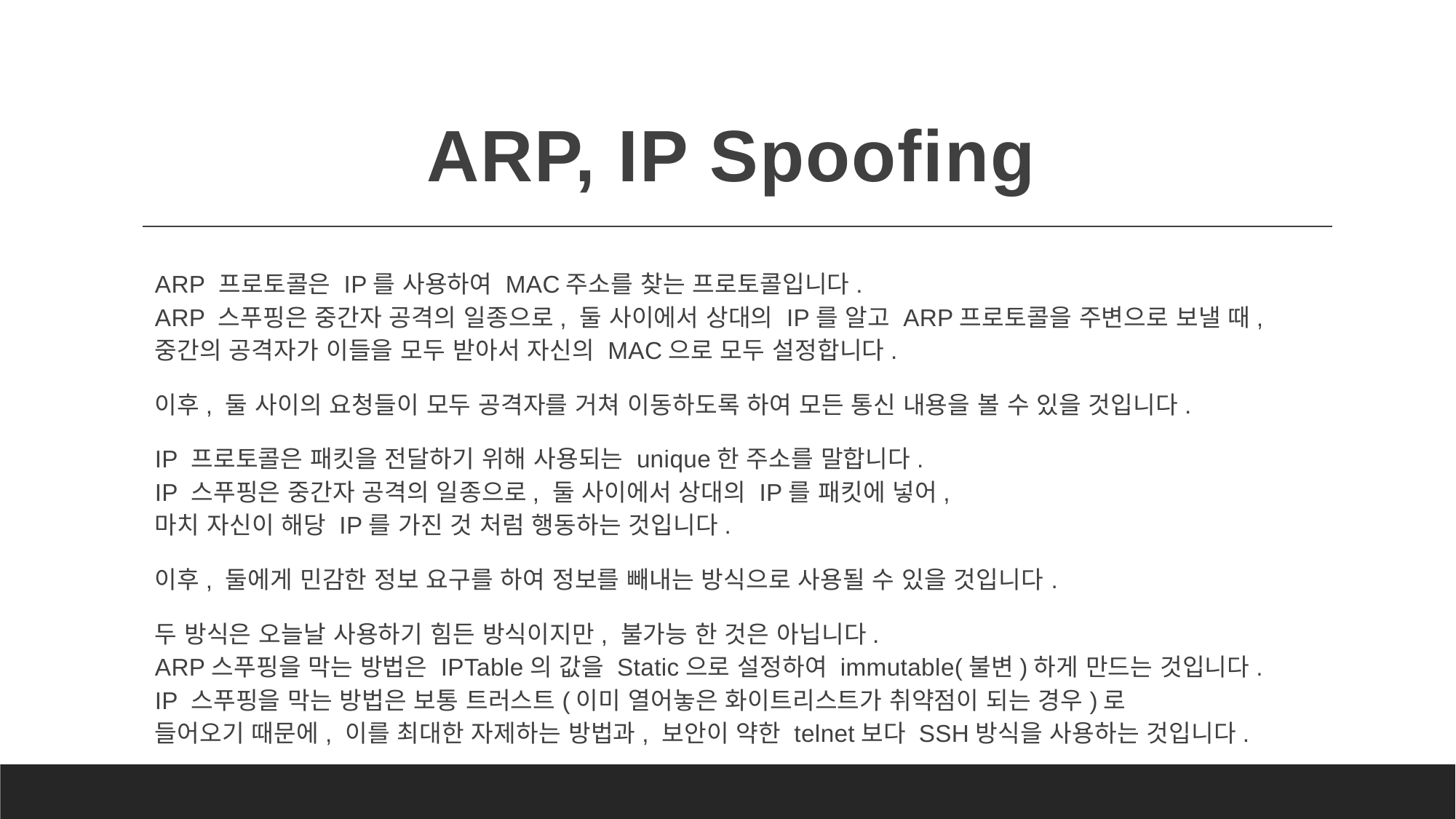

# ARP, IP Spoofing
ARP 프로토콜은 IP를 사용하여 MAC주소를 찾는 프로토콜입니다.
ARP 스푸핑은 중간자 공격의 일종으로, 둘 사이에서 상대의 IP를 알고 ARP프로토콜을 주변으로 보낼 때,
중간의 공격자가 이들을 모두 받아서 자신의 MAC으로 모두 설정합니다.
이후, 둘 사이의 요청들이 모두 공격자를 거쳐 이동하도록 하여 모든 통신 내용을 볼 수 있을 것입니다.
IP 프로토콜은 패킷을 전달하기 위해 사용되는 unique한 주소를 말합니다.
IP 스푸핑은 중간자 공격의 일종으로, 둘 사이에서 상대의 IP를 패킷에 넣어,
마치 자신이 해당 IP를 가진 것 처럼 행동하는 것입니다.
이후, 둘에게 민감한 정보 요구를 하여 정보를 빼내는 방식으로 사용될 수 있을 것입니다.
두 방식은 오늘날 사용하기 힘든 방식이지만, 불가능 한 것은 아닙니다.
ARP스푸핑을 막는 방법은 IPTable의 값을 Static으로 설정하여 immutable(불변)하게 만드는 것입니다.
IP 스푸핑을 막는 방법은 보통 트러스트(이미 열어놓은 화이트리스트가 취약점이 되는 경우)로
들어오기 때문에, 이를 최대한 자제하는 방법과, 보안이 약한 telnet보다 SSH방식을 사용하는 것입니다.